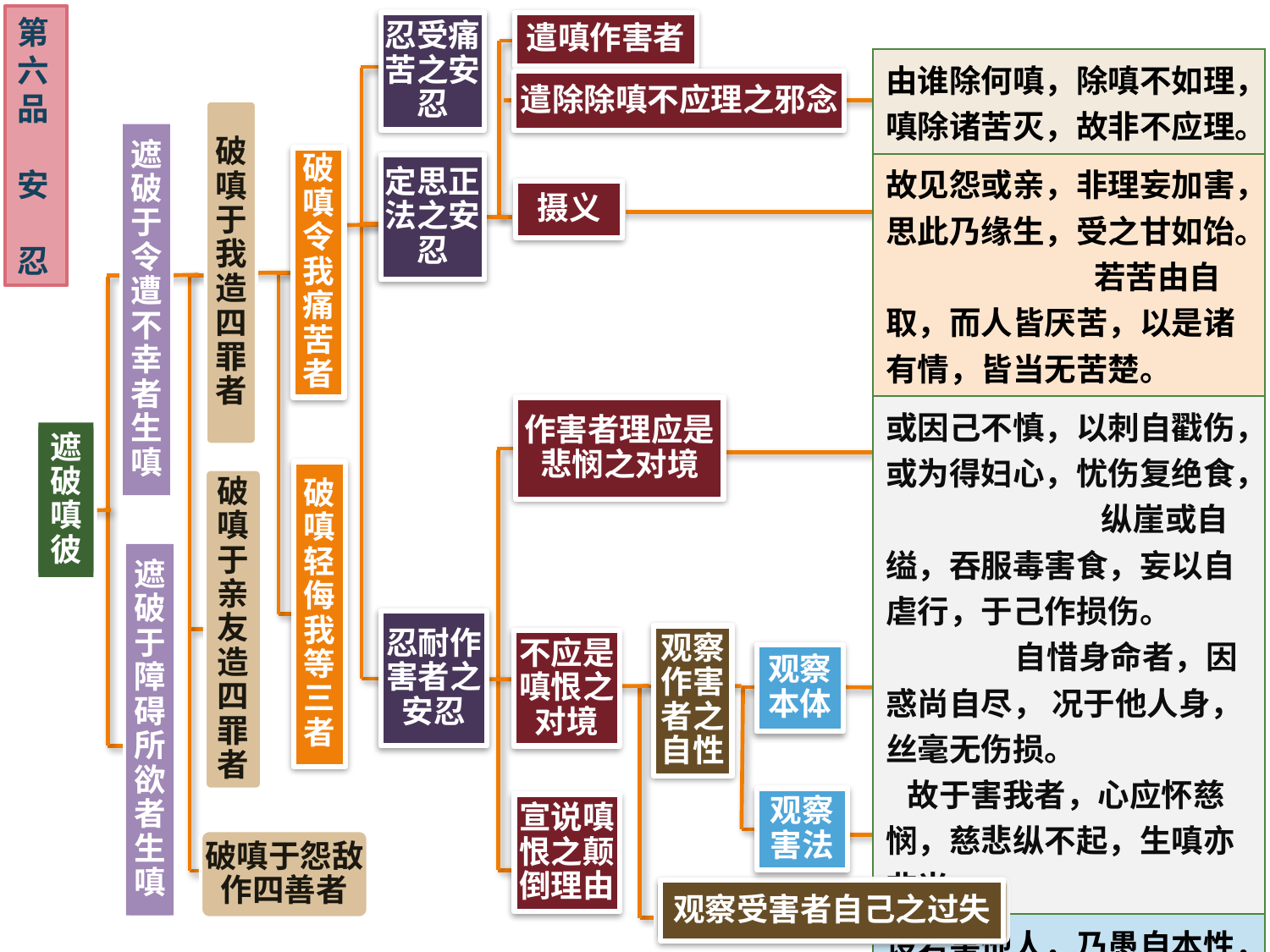

第六品

安   忍
忍受痛苦之安忍
遣嗔作害者
| 由谁除何嗔，除嗔不如理，嗔除诸苦灭，故非不应理。 |
| --- |
| 故见怨或亲，非理妄加害，思此乃缘生，受之甘如饴。 若苦由自取，而人皆厌苦，以是诸有情，皆当无苦楚。 |
| 或因己不慎，以刺自戳伤，或为得妇心，忧伤复绝食， 纵崖或自缢，吞服毒害食，妄以自虐行，于己作损伤。 自惜身命者，因惑尚自尽， 况于他人身，丝毫无伤损。 故于害我者，心应怀慈悯，慈悲纵不起，生嗔亦非当。 |
| 设若害他人，乃愚自本性，嗔彼则非理，如嗔烧性火。 若过是偶发，有情性仁贤，则嗔亦非理，如嗔烟蔽空。 |
| 棍杖所伤人，不应嗔使者，彼复嗔使故，理应憎其嗔。 |
遣除除嗔不应理之邪念

破嗔于我造四罪者
遮破于令遭不幸者生嗔

破嗔令我痛苦者
定思正法之安忍

摄义
作害者理应是悲悯之对境

遮破嗔彼
破嗔轻侮我等三者

破嗔于亲友造四罪者
遮破于障碍所欲者生嗔

忍耐作害者之安忍
观察作害者之自性
不应是嗔恨之对境
观察本体
观察害法
宣说嗔恨之颠倒理由

破嗔于怨敌作四善者

观察受害者自己之过失